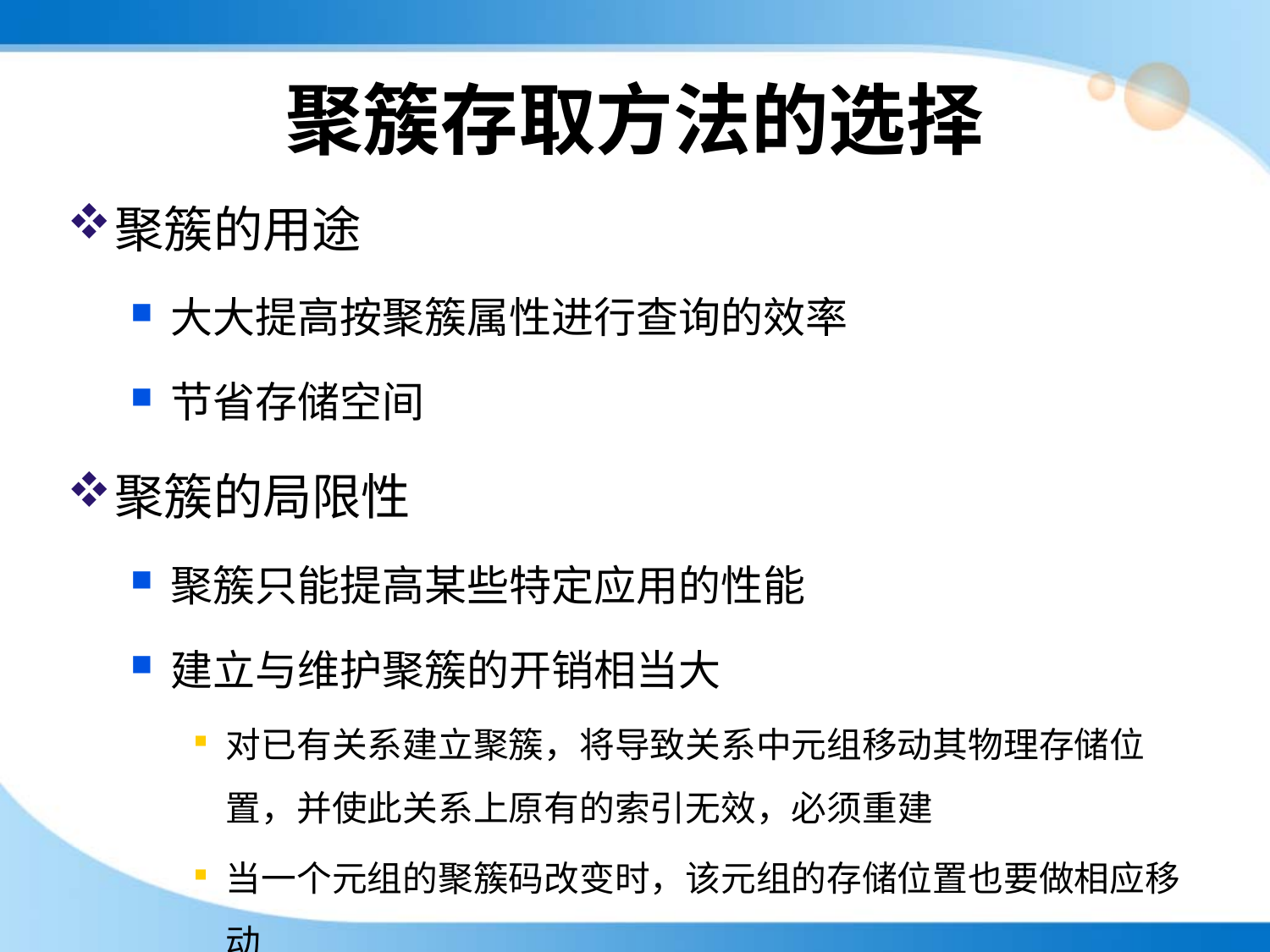

# 聚簇存取方法的选择
聚簇的用途
大大提高按聚簇属性进行查询的效率
节省存储空间
聚簇的局限性
聚簇只能提高某些特定应用的性能
建立与维护聚簇的开销相当大
对已有关系建立聚簇，将导致关系中元组移动其物理存储位置，并使此关系上原有的索引无效，必须重建
当一个元组的聚簇码改变时，该元组的存储位置也要做相应移动